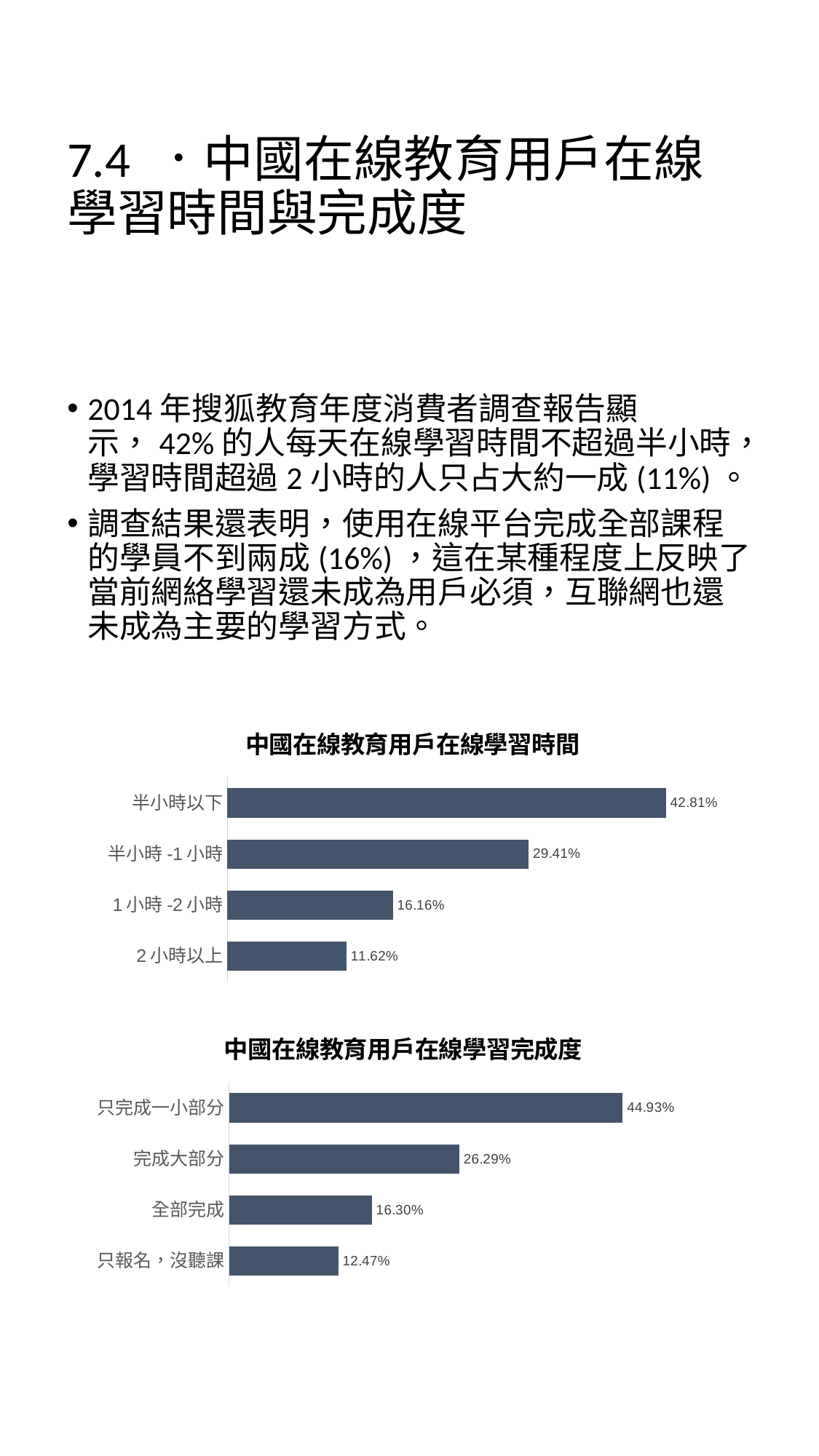

# 7.4 ．中國在線教育用戶在線學習時間與完成度
2014年搜狐教育年度消費者調查報告顯示，42%的人每天在線學習時間不超過半小時，學習時間超過2小時的人只占大約一成(11%)。
調查結果還表明，使用在線平台完成全部課程的學員不到兩成(16%)，這在某種程度上反映了當前網絡學習還未成為用戶必須，互聯網也還未成為主要的學習方式。

### Chart

| Category |  |
|---|---|
| 2小時以上 | 0.1162 |
| 1小時-2小時 | 0.1616 |
| 半小時-1小時 | 0.2941 |
| 半小時以下 | 0.4281 |

### Chart

| Category |  |
|---|---|
| 只報名，沒聽課 | 0.1247 |
| 全部完成 | 0.163 |
| 完成大部分 | 0.2629 |
| 只完成一小部分 | 0.4493 |